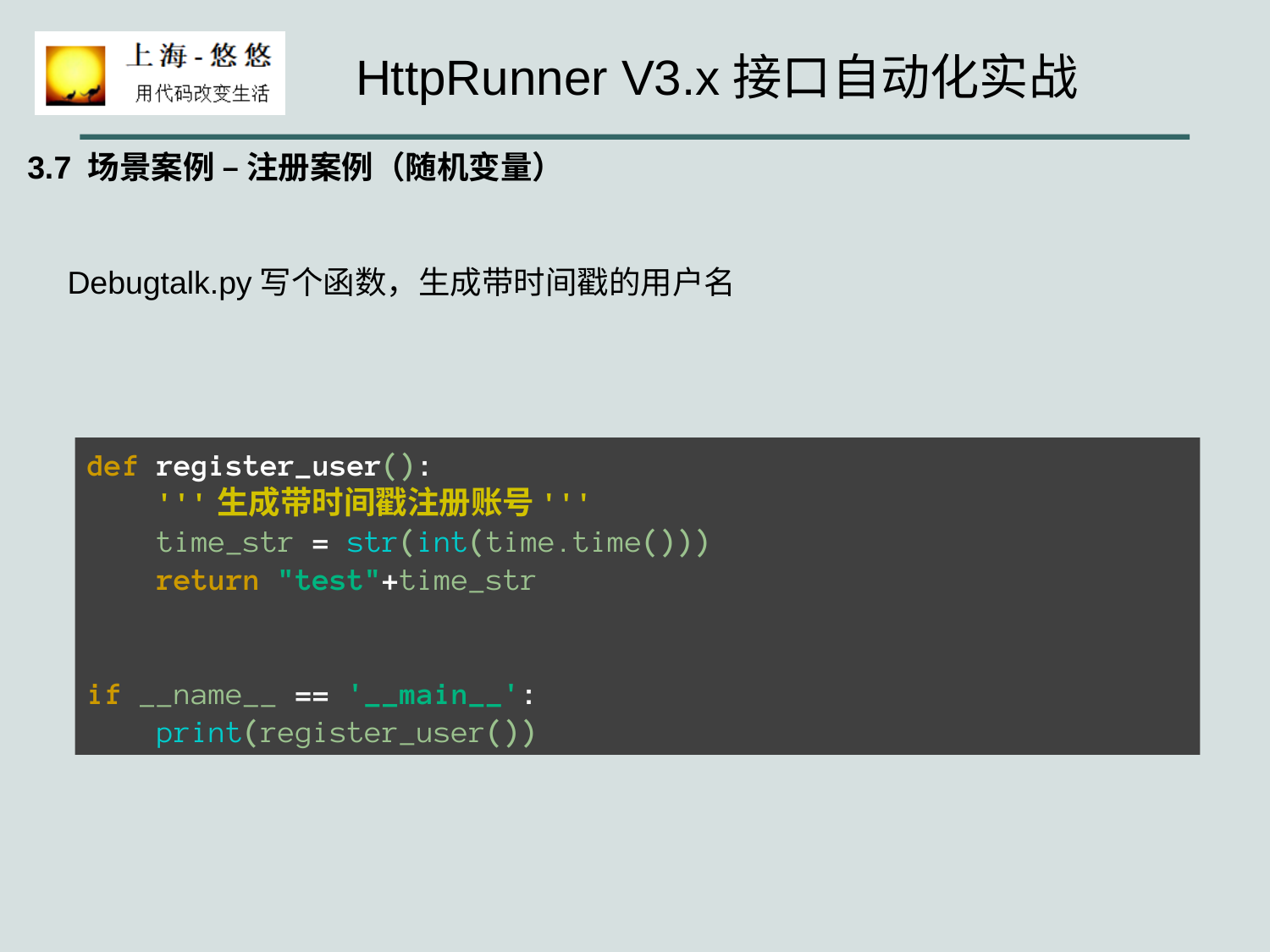

3.7 场景案例 – 注册案例（随机变量）
Debugtalk.py写个函数，生成带时间戳的用户名
def register_user():
    '''生成带时间戳注册账号'''
    time_str = str(int(time.time()))
    return "test"+time_str
if __name__ == '__main__':
    print(register_user())